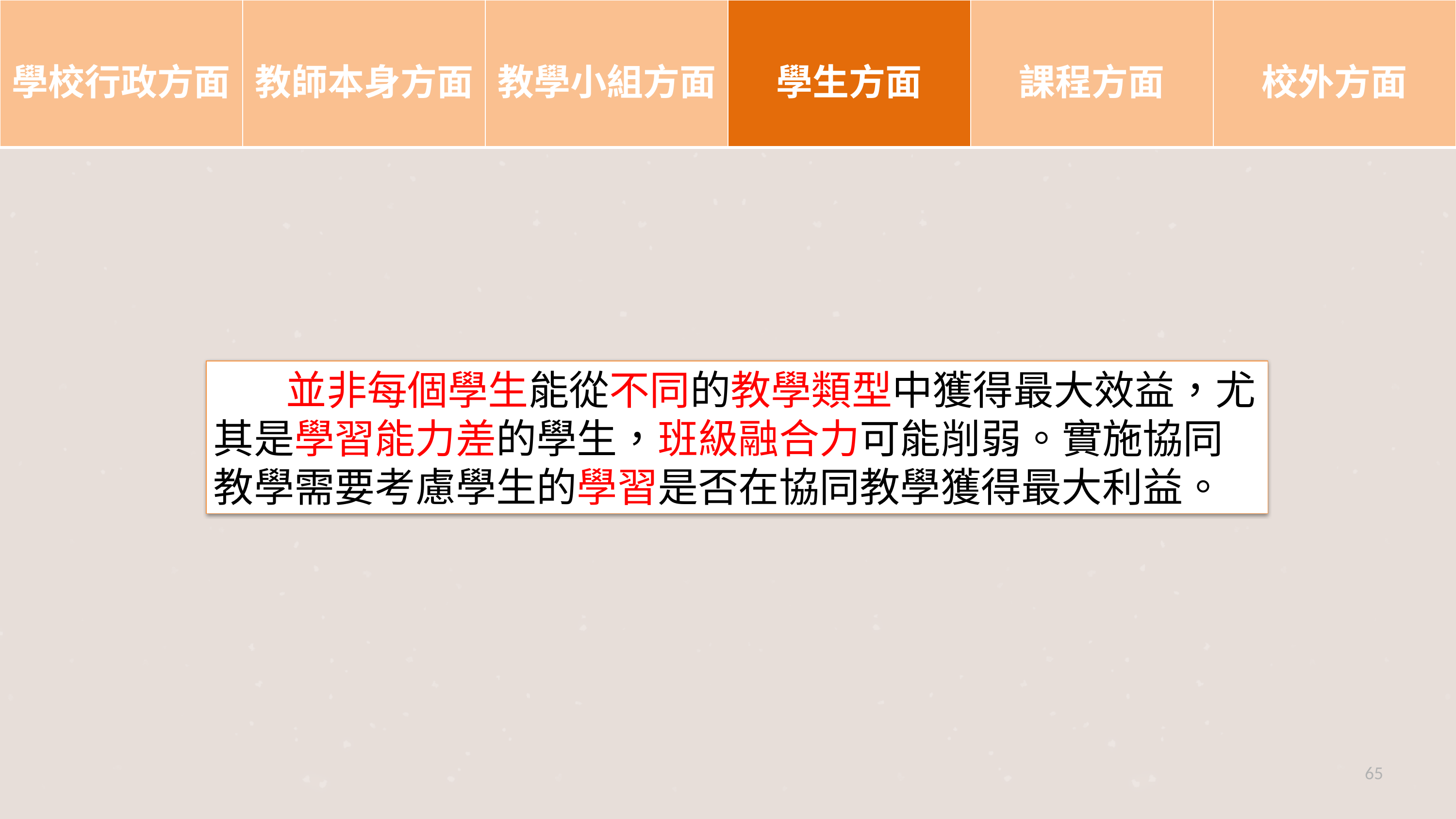

| 學校行政方面 | 教師本身方面 | 教學小組方面 | 學生方面 | 課程方面 | 校外方面 |
| --- | --- | --- | --- | --- | --- |
	並非每個學生能從不同的教學類型中獲得最大效益，尤其是學習能力差的學生，班級融合力可能削弱。實施協同教學需要考慮學生的學習是否在協同教學獲得最大利益。
65